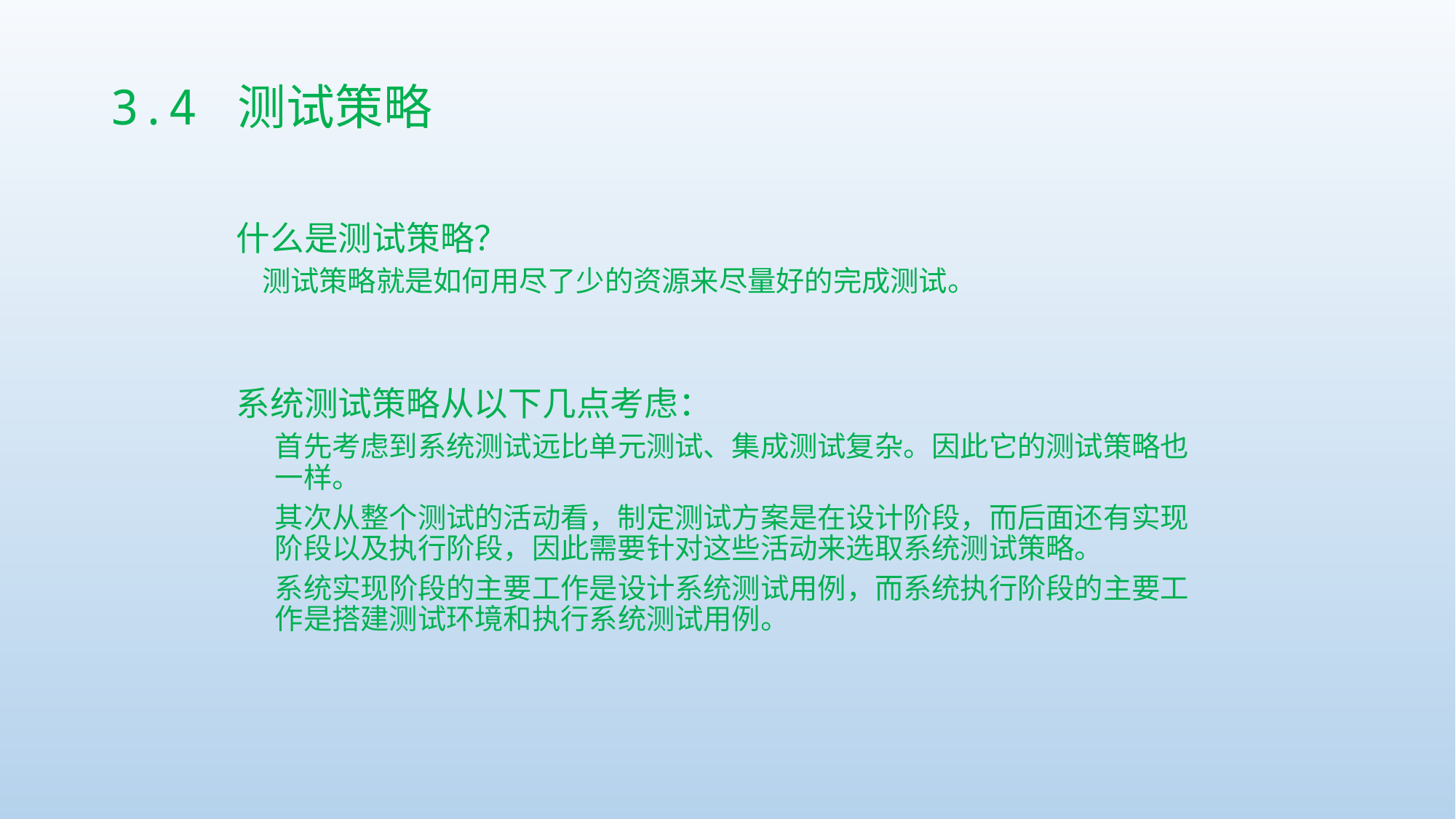

# 3.4 测试策略
什么是测试策略？
	测试策略就是如何用尽了少的资源来尽量好的完成测试。

系统测试策略从以下几点考虑：
	首先考虑到系统测试远比单元测试、集成测试复杂。因此它的测试策略也一样。
	其次从整个测试的活动看，制定测试方案是在设计阶段，而后面还有实现阶段以及执行阶段，因此需要针对这些活动来选取系统测试策略。
	系统实现阶段的主要工作是设计系统测试用例，而系统执行阶段的主要工作是搭建测试环境和执行系统测试用例。